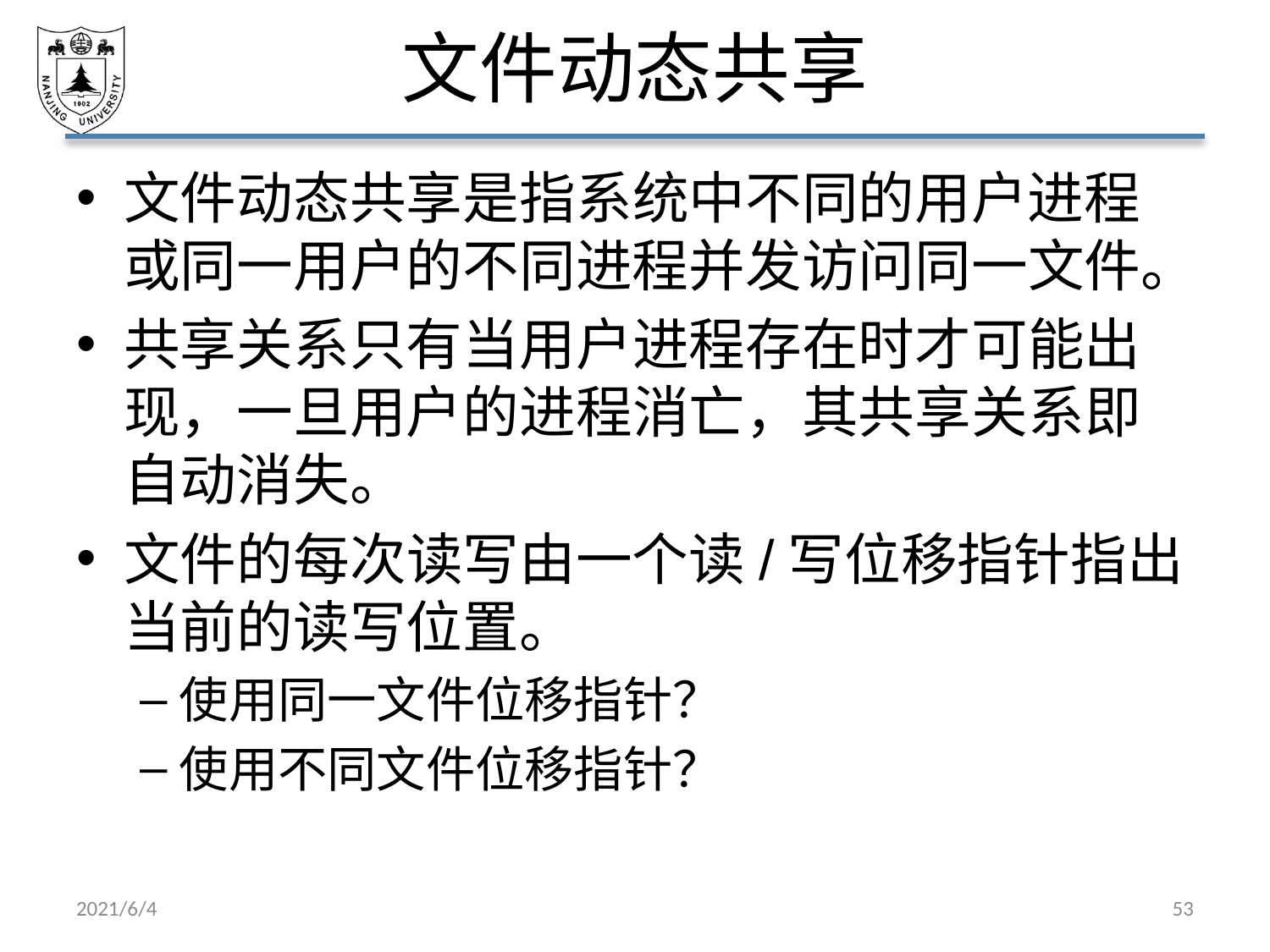

# 文件动态共享
文件动态共享是指系统中不同的用户进程或同一用户的不同进程并发访问同一文件。
共享关系只有当用户进程存在时才可能出现，一旦用户的进程消亡，其共享关系即自动消失。
文件的每次读写由一个读/写位移指针指出当前的读写位置。
使用同一文件位移指针？
使用不同文件位移指针？

2021/6/4
53